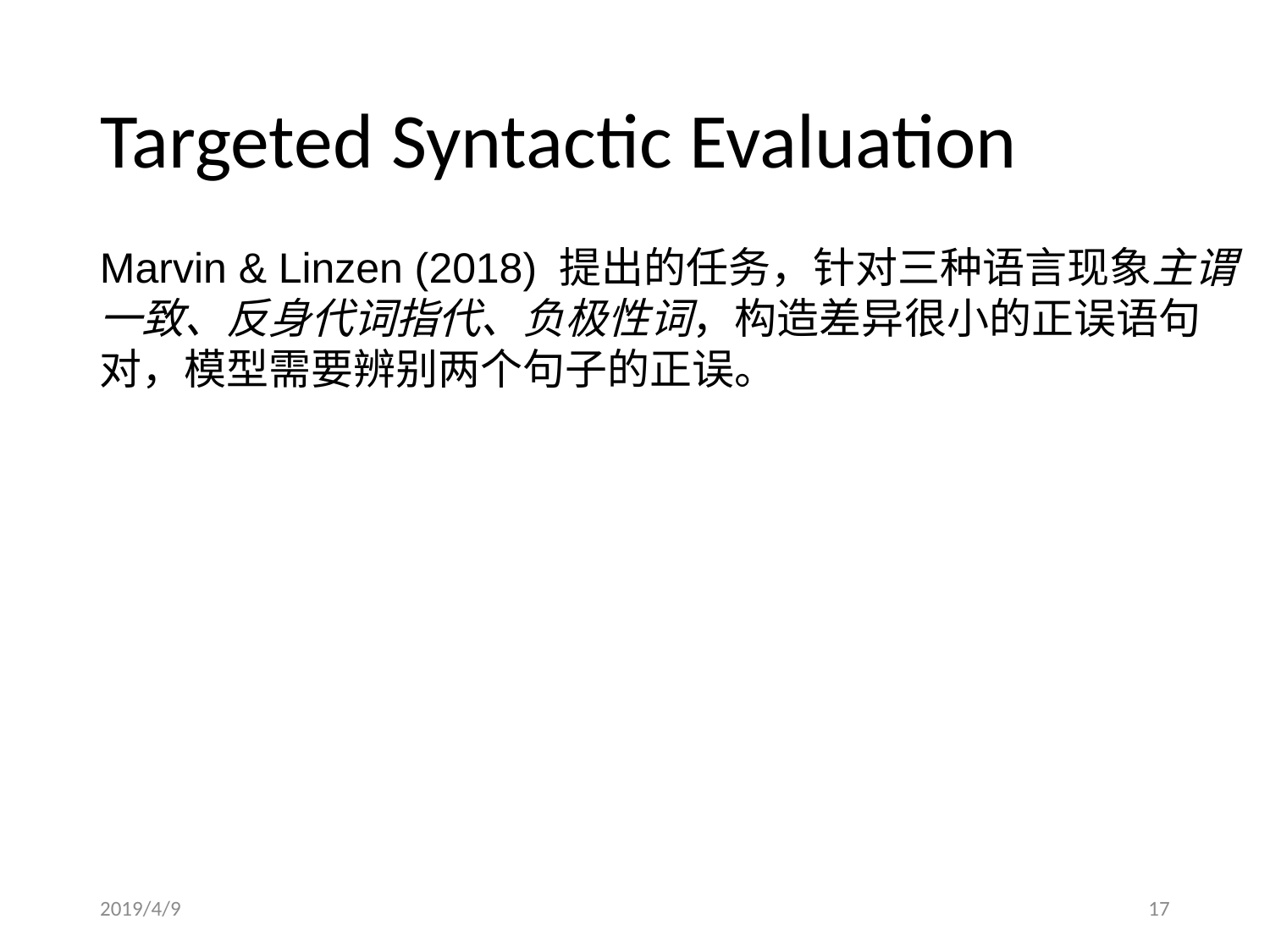

# Targeted Syntactic Evaluation
Marvin & Linzen (2018) 提出的任务，针对三种语言现象主谓一致、反身代词指代、负极性词，构造差异很小的正误语句对，模型需要辨别两个句子的正误。
2019/4/9
17